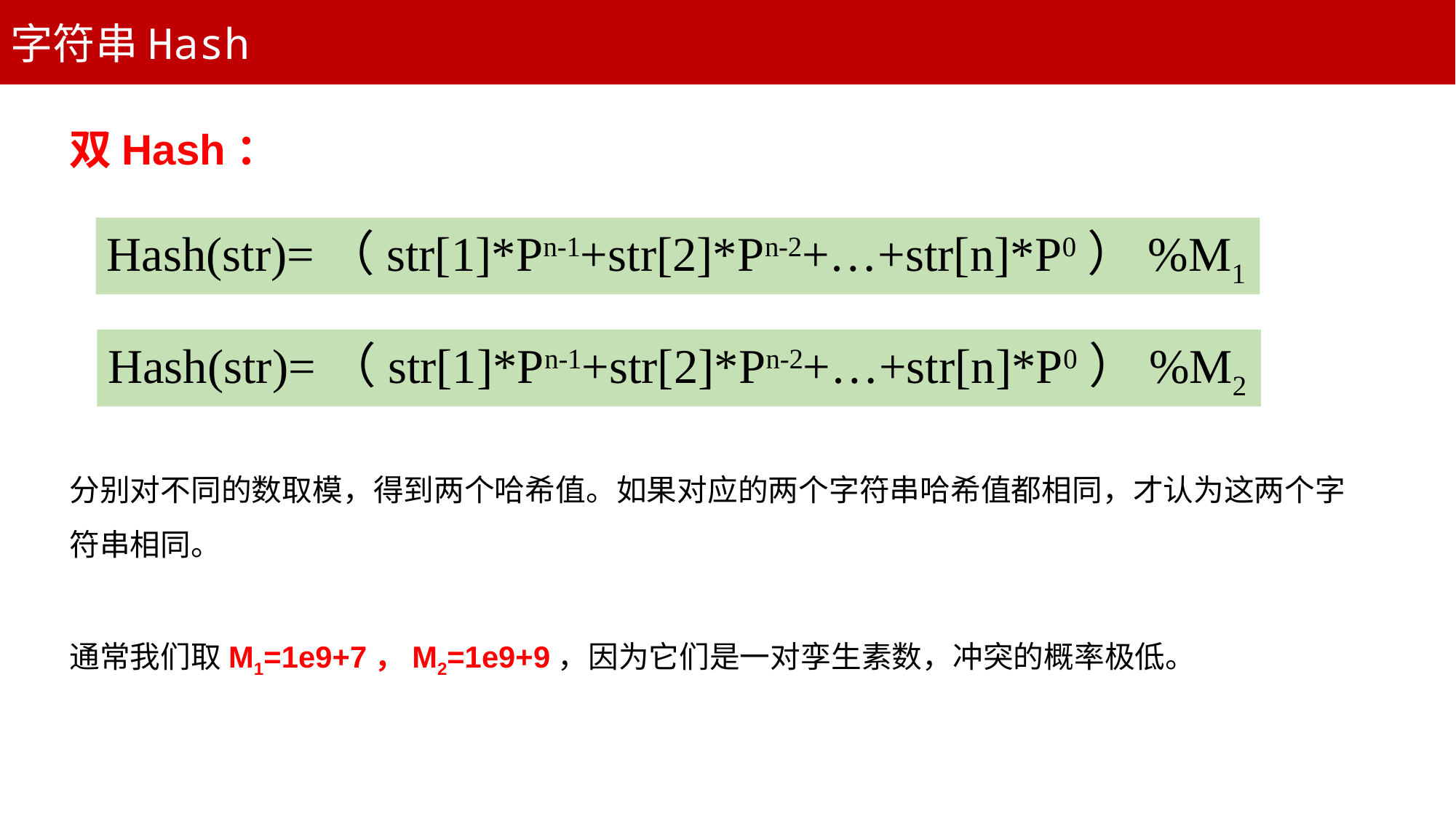

字符串Hash
双Hash：
Hash(str)=（str[1]*Pn-1+str[2]*Pn-2+…+str[n]*P0）%M1
Hash(str)=（str[1]*Pn-1+str[2]*Pn-2+…+str[n]*P0）%M2
分别对不同的数取模，得到两个哈希值。如果对应的两个字符串哈希值都相同，才认为这两个字符串相同。

通常我们取M1=1e9+7，M2=1e9+9，因为它们是一对孪生素数，冲突的概率极低。